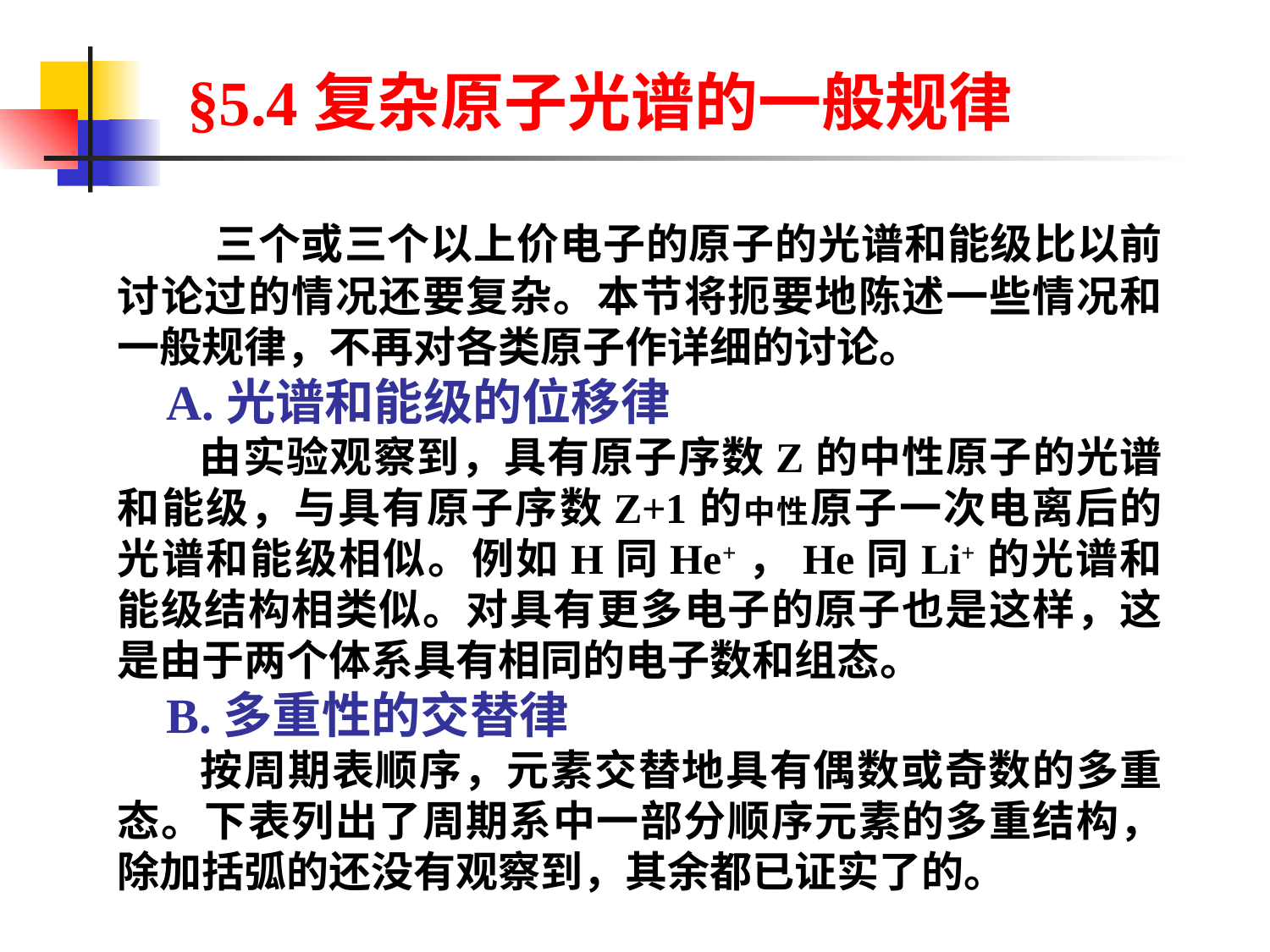

§5.4复杂原子光谱的一般规律
    三个或三个以上价电子的原子的光谱和能级比以前讨论过的情况还要复杂。本节将扼要地陈述一些情况和一般规律，不再对各类原子作详细的讨论。
 A.光谱和能级的位移律
   由实验观察到，具有原子序数Z的中性原子的光谱和能级，与具有原子序数Z+1的中性原子一次电离后的光谱和能级相似。例如H同He+，He同Li+的光谱和能级结构相类似。对具有更多电子的原子也是这样，这是由于两个体系具有相同的电子数和组态。
 B.多重性的交替律
   按周期表顺序，元素交替地具有偶数或奇数的多重态。下表列出了周期系中一部分顺序元素的多重结构，除加括弧的还没有观察到，其余都已证实了的。